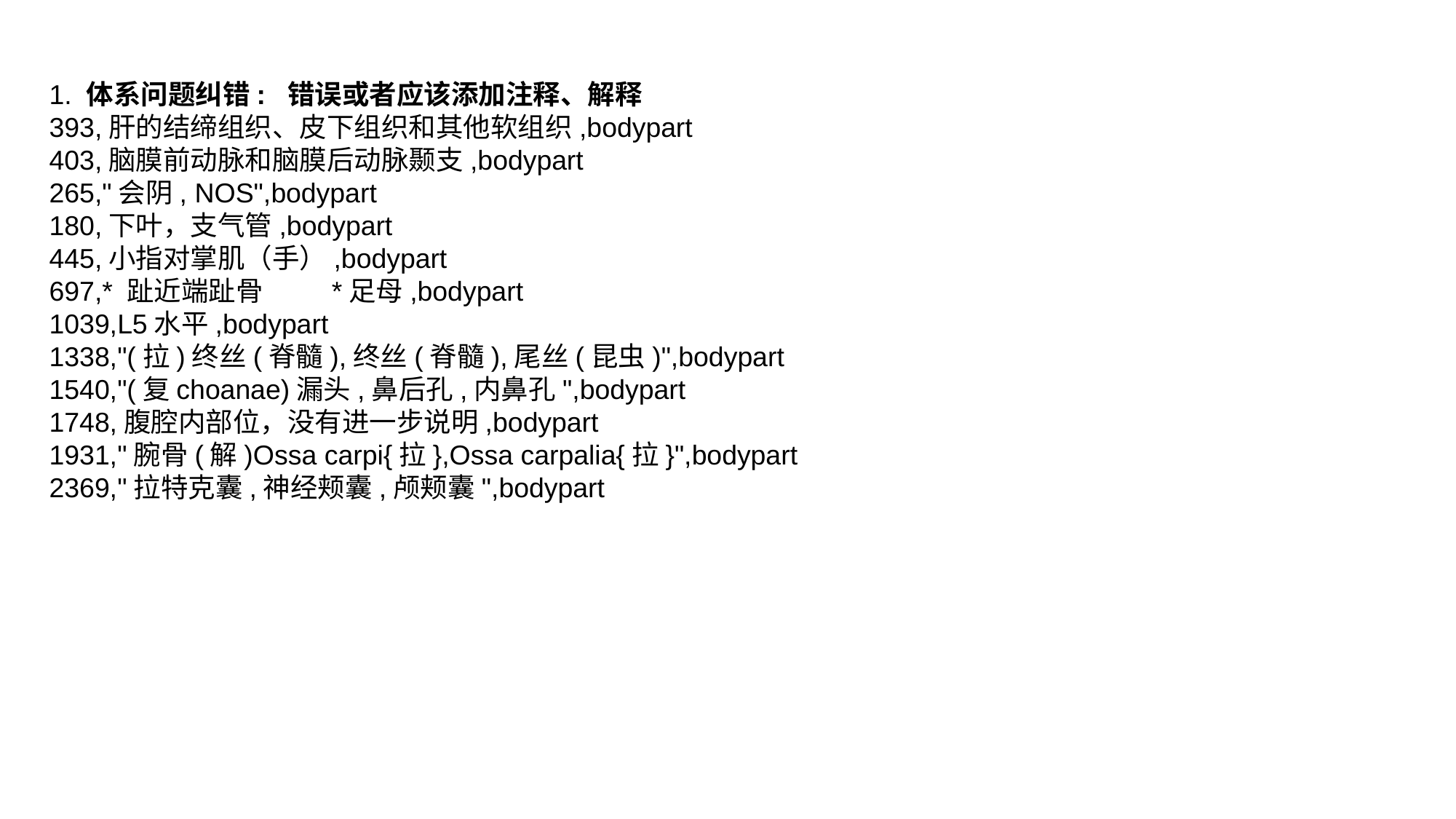

1. 体系问题纠错:  错误或者应该添加注释、解释
393,肝的结缔组织、皮下组织和其他软组织,bodypart
403,脑膜前动脉和脑膜后动脉颞支,bodypart
265,"会阴, NOS",bodypart
180,下叶，支气管,bodypart
445,小指对掌肌（手）,bodypart
697,* 趾近端趾骨          *足母,bodypart
1039,L5水平,bodypart
1338,"(拉)终丝(脊髓),终丝(脊髓),尾丝(昆虫)",bodypart
1540,"(复choanae)漏头,鼻后孔,内鼻孔",bodypart
1748,腹腔内部位，没有进一步说明,bodypart
1931,"腕骨(解)Ossa carpi{拉},Ossa carpalia{拉}",bodypart
2369,"拉特克囊,神经颊囊,颅颊囊",bodypart